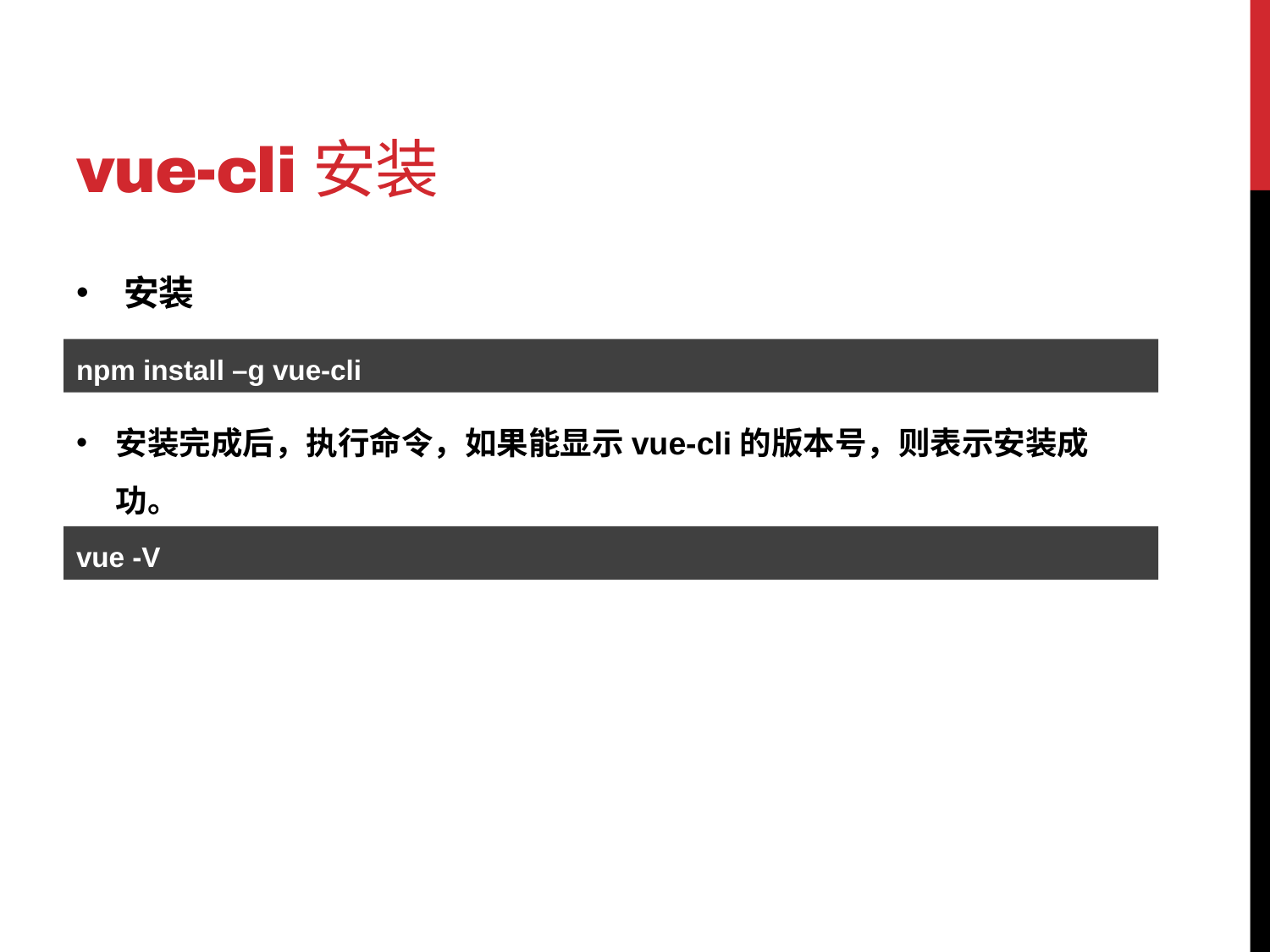

# vue-cli安装
安装

安装完成后，执行命令，如果能显示vue-cli的版本号，则表示安装成功。
npm install –g vue-cli
vue -V